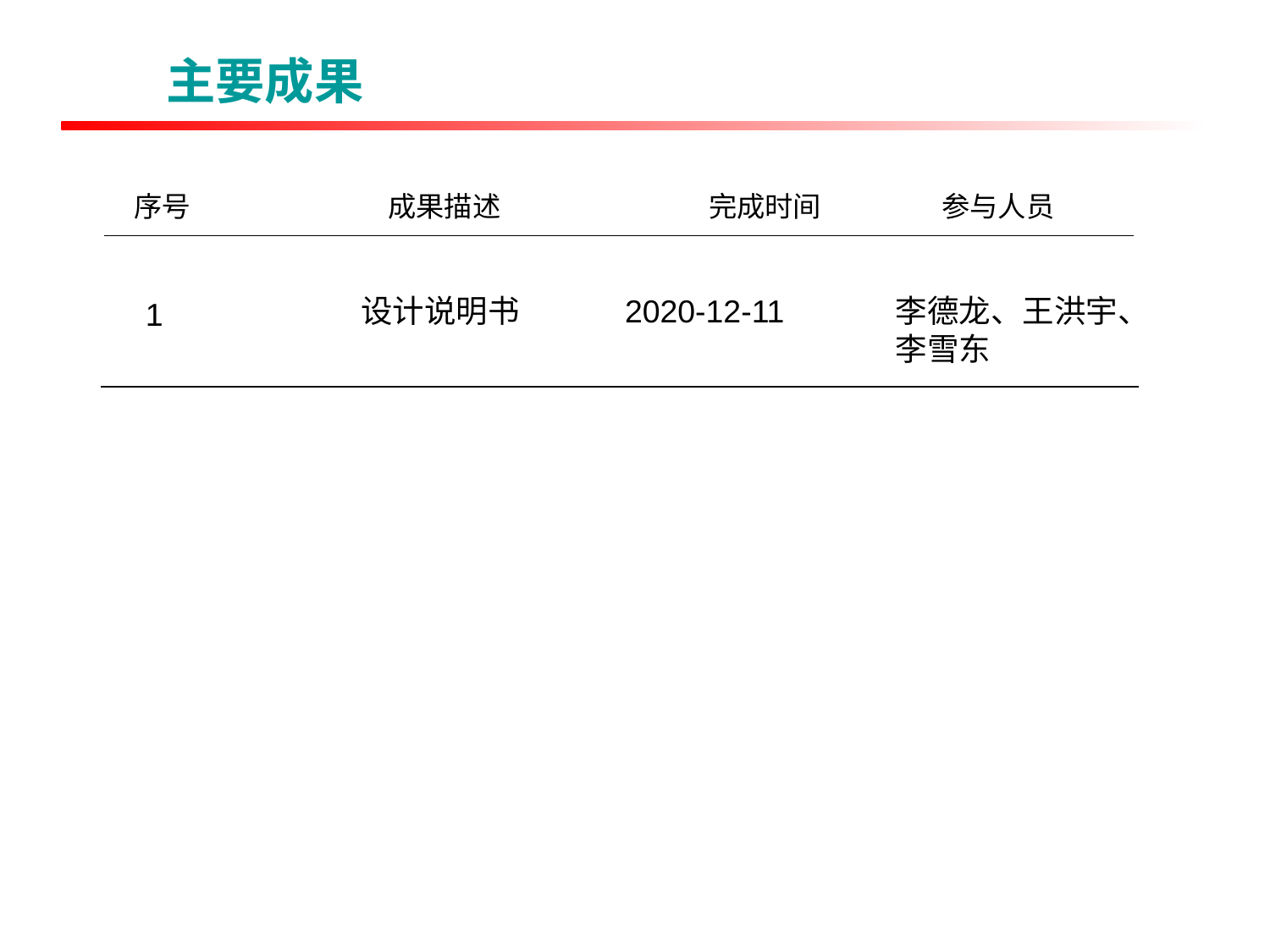

主要成果
| 序号 | 成果描述 | 完成时间 | 参与人员 |
| --- | --- | --- | --- |
设计说明书
2020-12-11
李德龙、王洪宇、李雪东
1